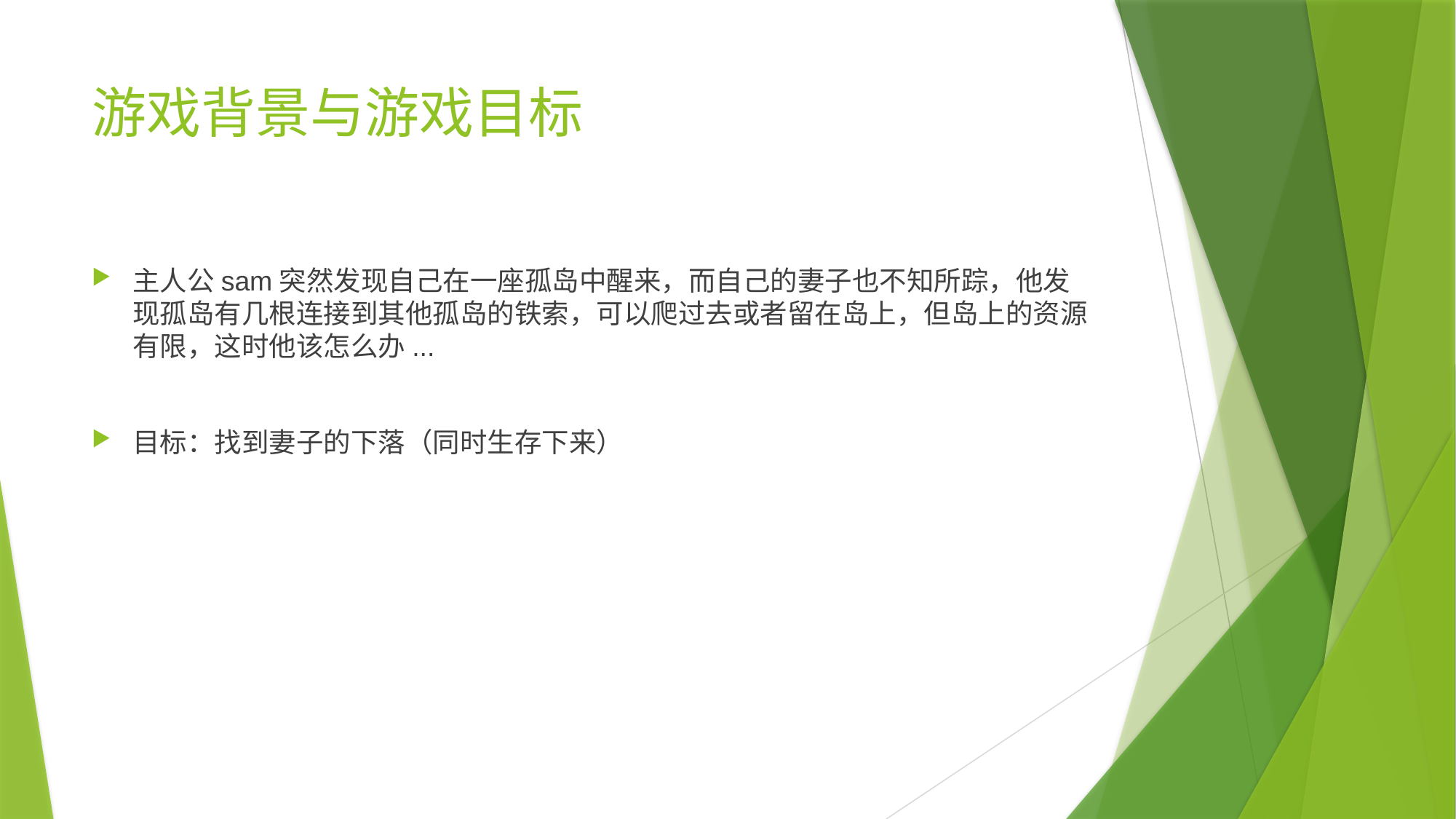

# 游戏背景与游戏目标
主人公sam突然发现自己在一座孤岛中醒来，而自己的妻子也不知所踪，他发现孤岛有几根连接到其他孤岛的铁索，可以爬过去或者留在岛上，但岛上的资源有限，这时他该怎么办...

目标：找到妻子的下落（同时生存下来）